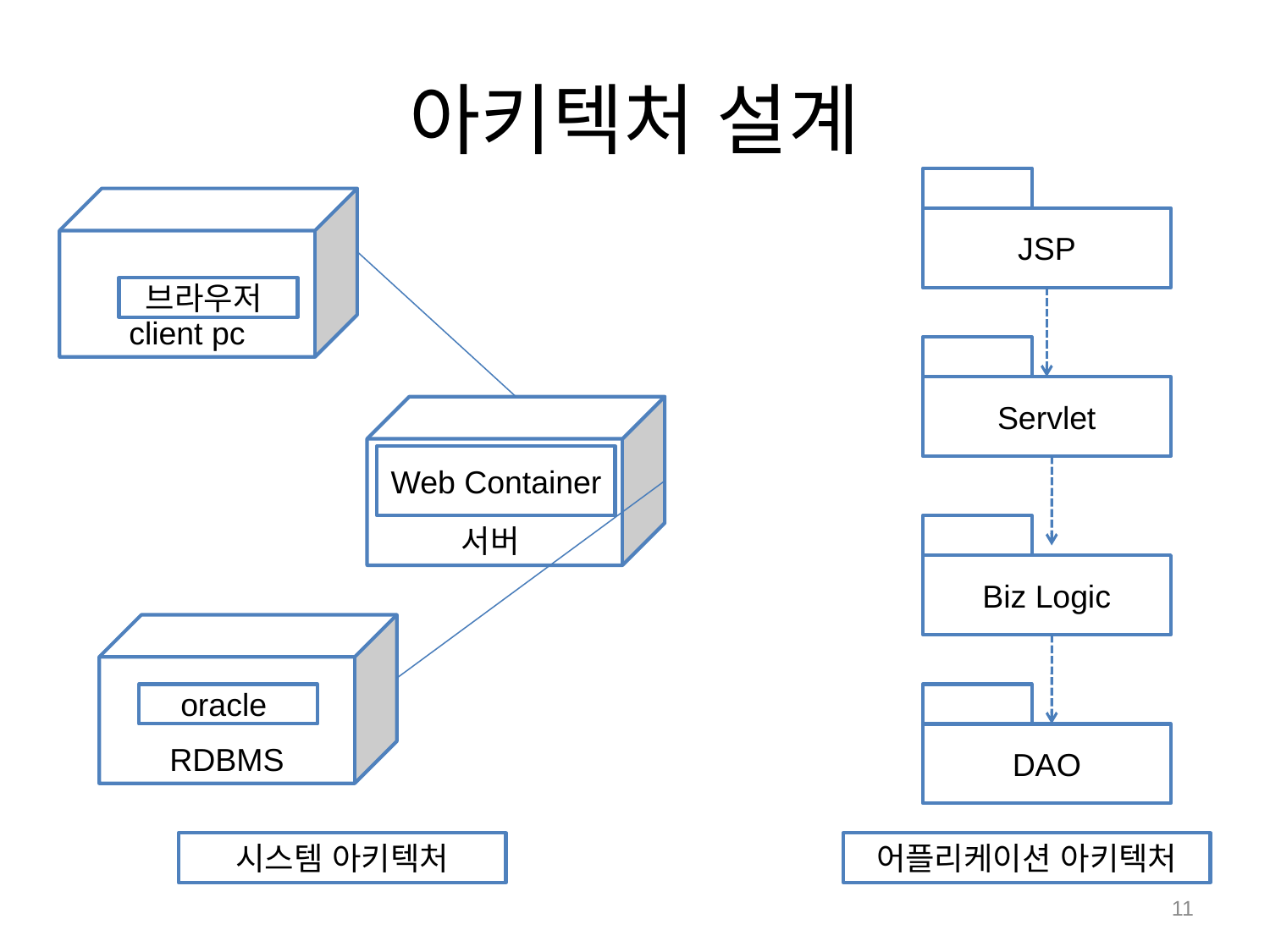

# 아키텍처 설계

client pc
JSP
브라우저

Servlet

서버
Web Container

Biz Logic

RDBMS
oracle

DAO
시스템 아키텍처
어플리케이션 아키텍처
11